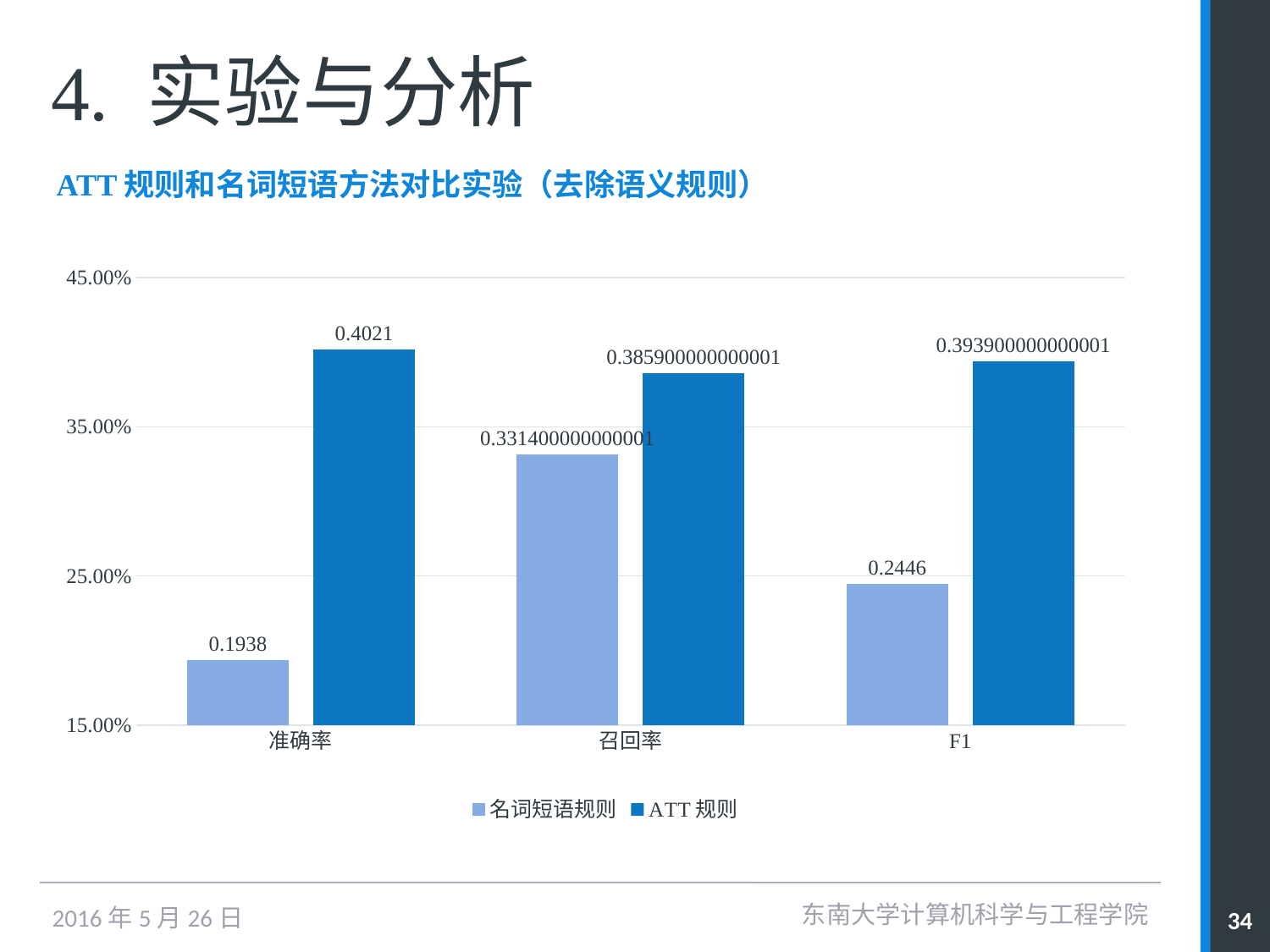

# 4. 实验与分析
ATT规则和名词短语方法对比实验（去除语义规则）

### Chart

| Category | 名词短语规则 | ATT规则 |
|---|---|---|
| 准确率 | 0.1938 | 0.4021 |
| 召回率 | 0.33140000000000147 | 0.38590000000000146 |
| F1 | 0.2446 | 0.39390000000000147 |
东南大学计算机科学与工程学院
34